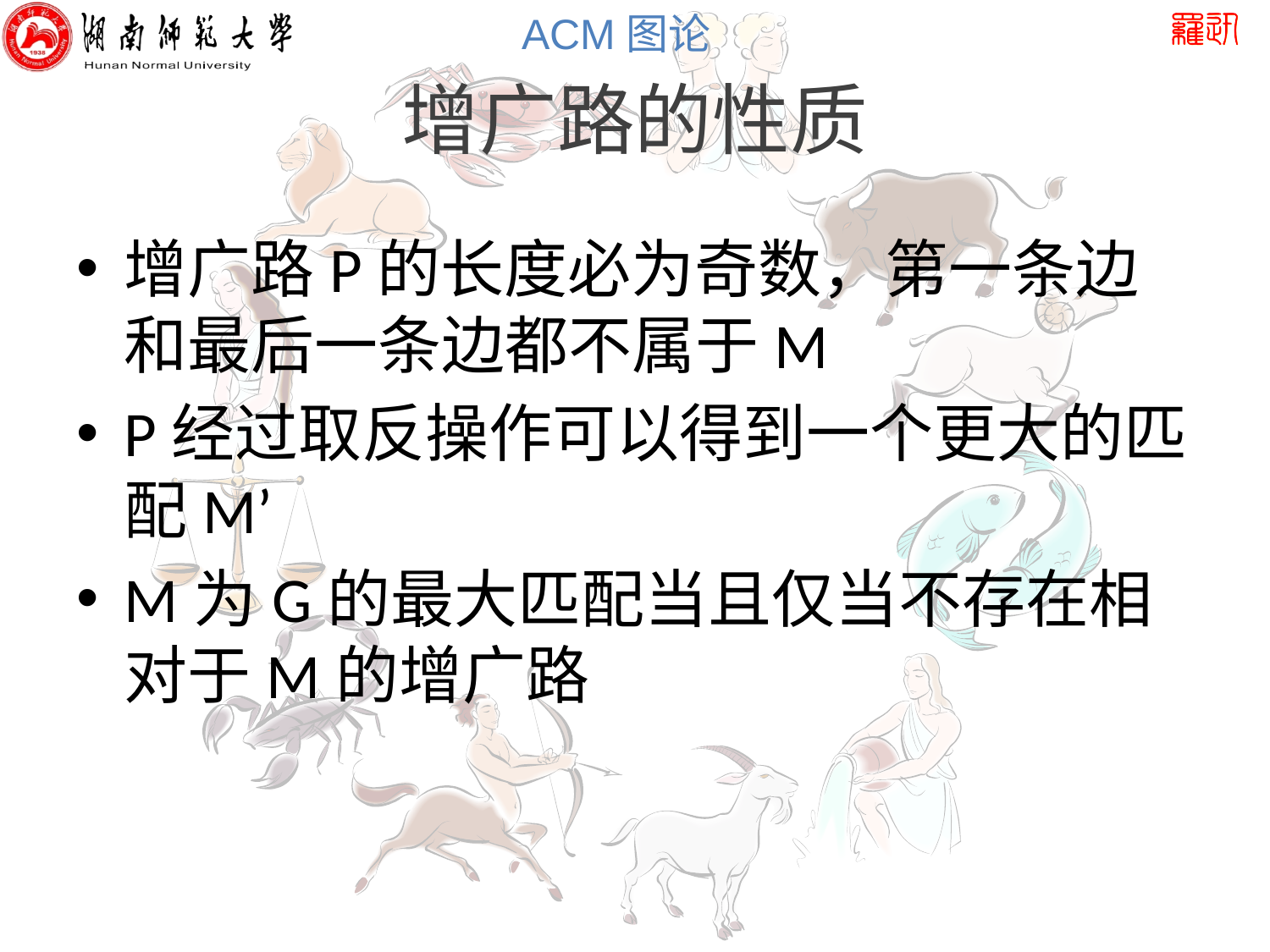

# 增广路的性质
增广路P的长度必为奇数，第一条边和最后一条边都不属于M
P经过取反操作可以得到一个更大的匹配M’
M为G的最大匹配当且仅当不存在相对于M的增广路